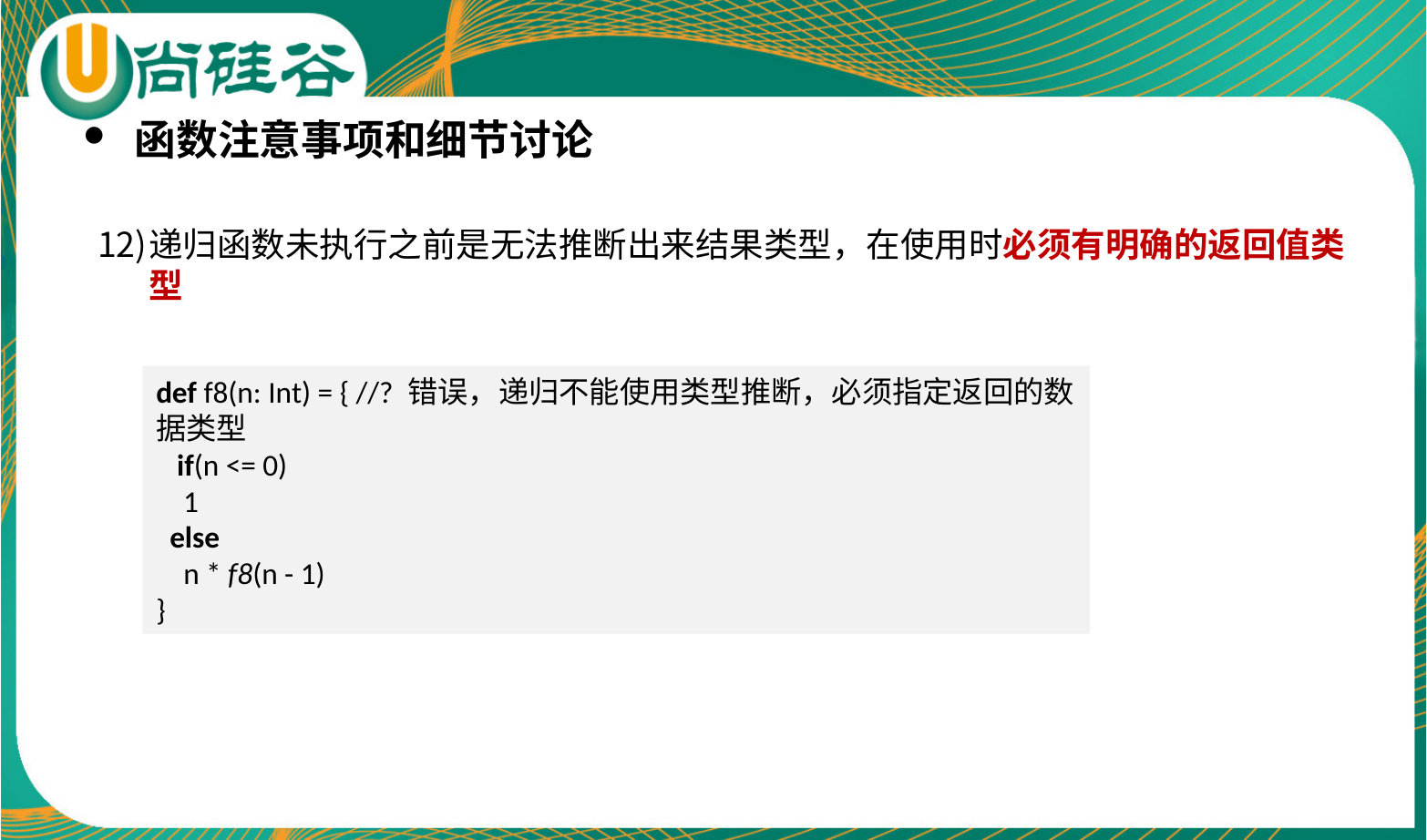

函数注意事项和细节讨论

递归函数未执行之前是无法推断出来结果类型，在使用时必须有明确的返回值类型

def f8(n: Int) = { //? 错误，递归不能使用类型推断，必须指定返回的数据类型
  if(n <= 0)
    1
  else
    n * f8(n - 1)
}